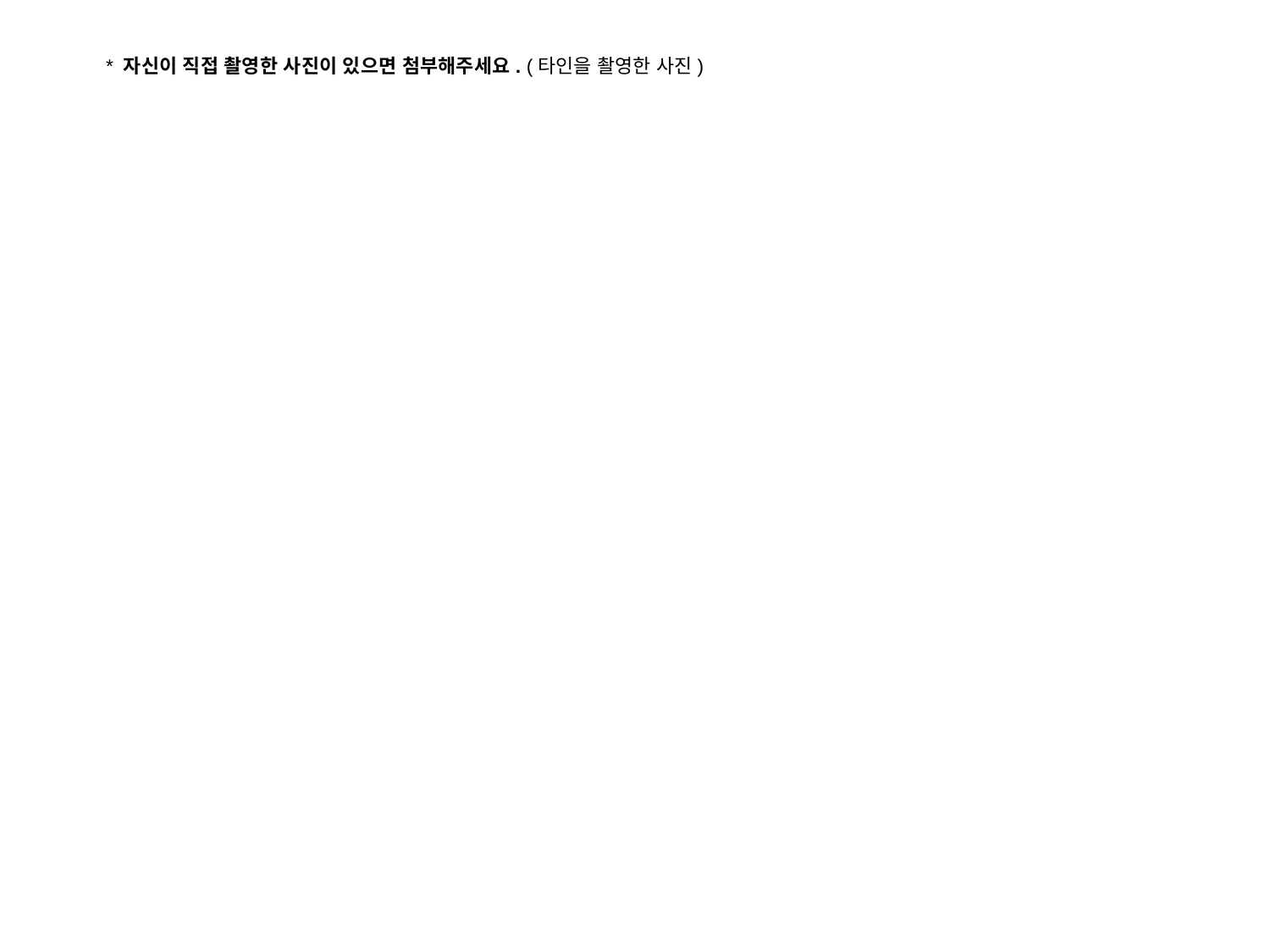

* 자신이 직접 촬영한 사진이 있으면 첨부해주세요. (타인을 촬영한 사진)